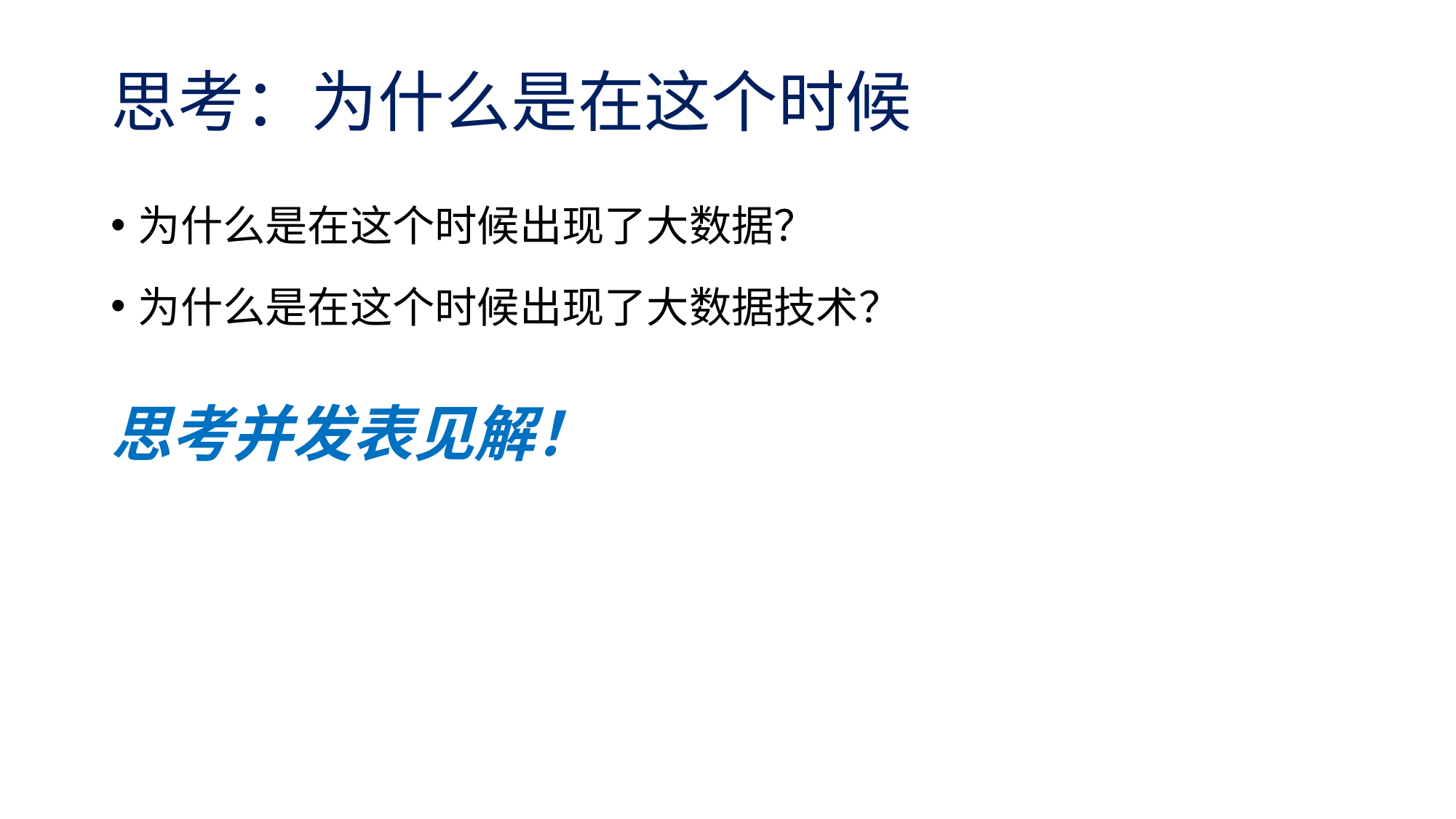

# 思考：为什么是在这个时候
为什么是在这个时候出现了大数据？
为什么是在这个时候出现了大数据技术？
思考并发表见解！